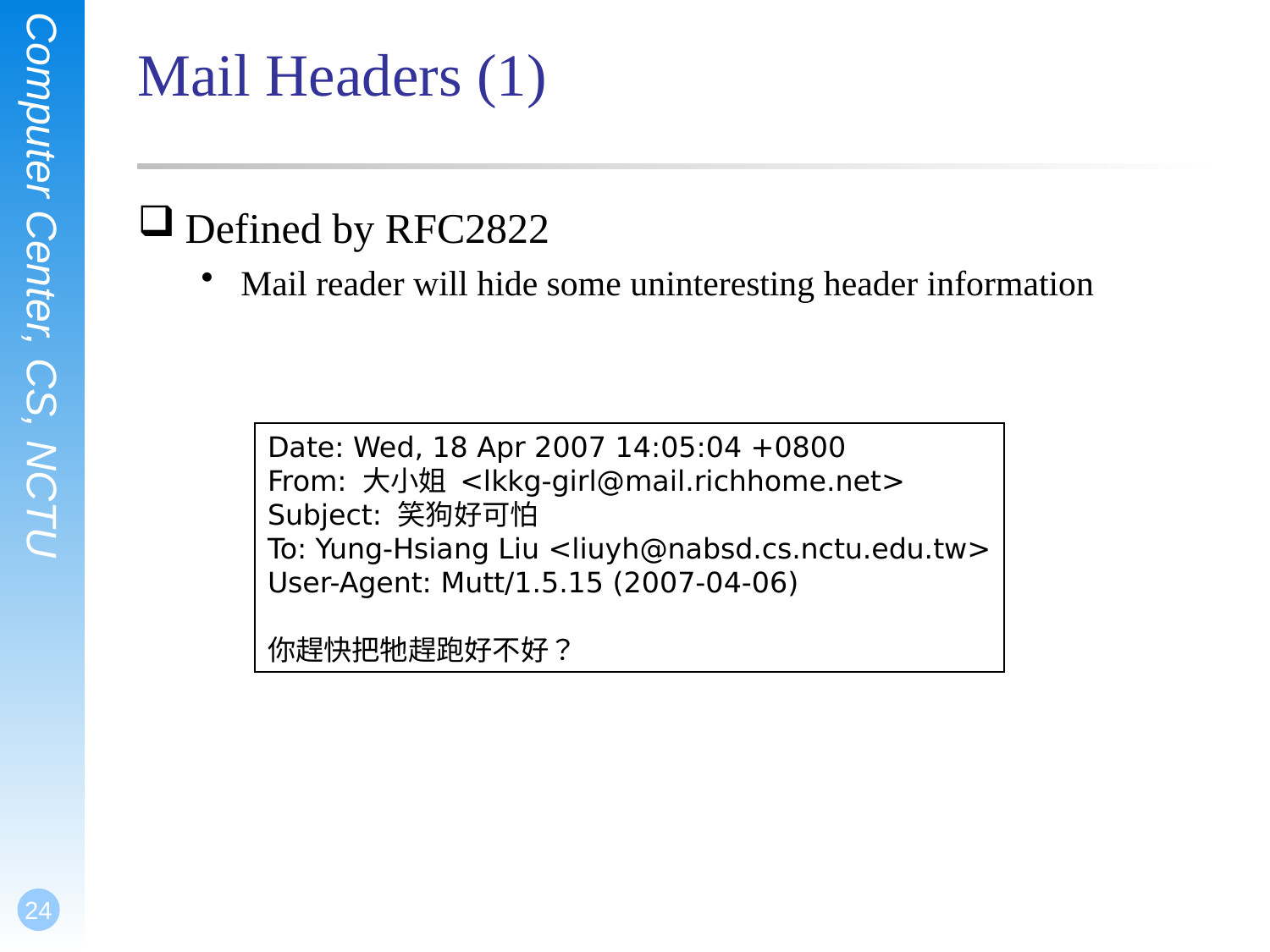

# Mail Headers (1)
Defined by RFC2822
Mail reader will hide some uninteresting header information
Date: Wed, 18 Apr 2007 14:05:04 +0800
From: 大小姐 <lkkg-girl@mail.richhome.net>
Subject: 笑狗好可怕
To: Yung-Hsiang Liu <liuyh@nabsd.cs.nctu.edu.tw>
User-Agent: Mutt/1.5.15 (2007-04-06)

你趕快把牠趕跑好不好？